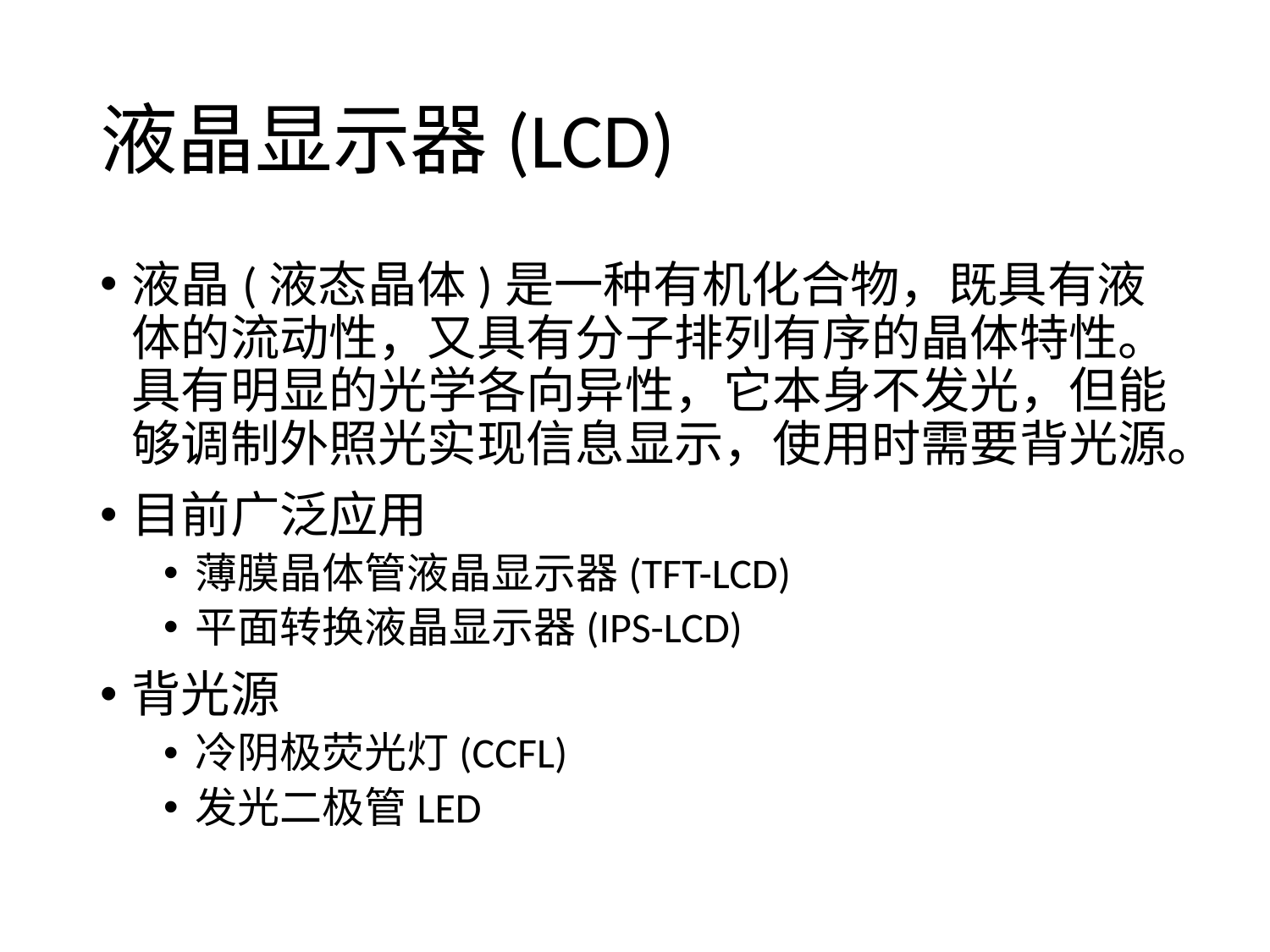

# 液晶显示器(LCD)
液晶(液态晶体)是一种有机化合物，既具有液体的流动性，又具有分子排列有序的晶体特性。具有明显的光学各向异性，它本身不发光，但能够调制外照光实现信息显示，使用时需要背光源。
目前广泛应用
薄膜晶体管液晶显示器(TFT-LCD)
平面转换液晶显示器(IPS-LCD)
背光源
冷阴极荧光灯(CCFL)
发光二极管LED